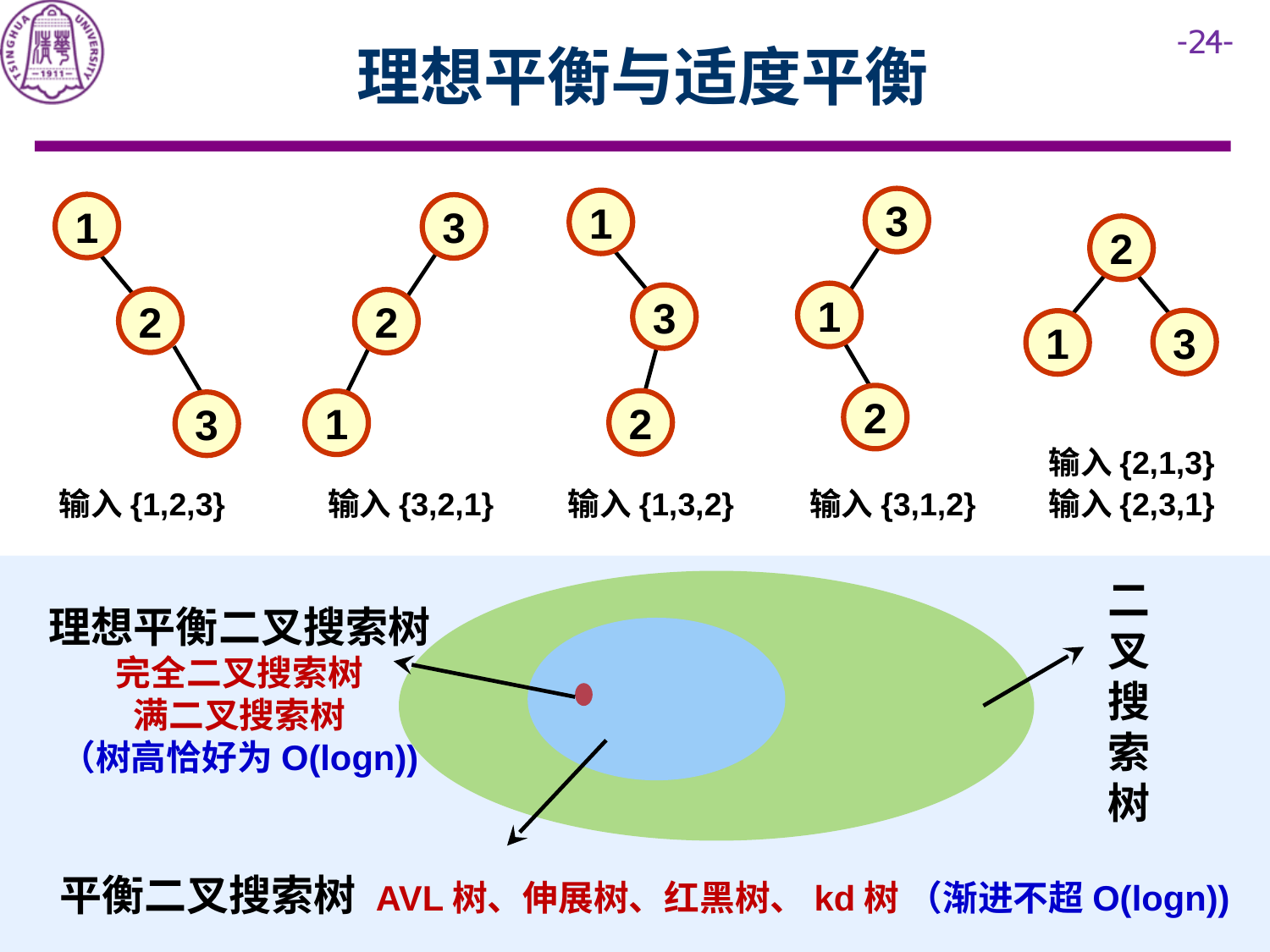

# 理想平衡与适度平衡
3
1
1
3
2

1
3
2
2
3
1

2
2
1
3
输入{2,1,3}
输入{1,2,3}
输入{3,2,1}
输入{1,3,2}
输入{3,1,2}
输入{2,3,1}

二叉搜索树

理想平衡二叉搜索树
完全二叉搜索树
满二叉搜索树
（树高恰好为O(logn))

平衡二叉搜索树 AVL树、伸展树、红黑树、kd树 （渐进不超O(logn))